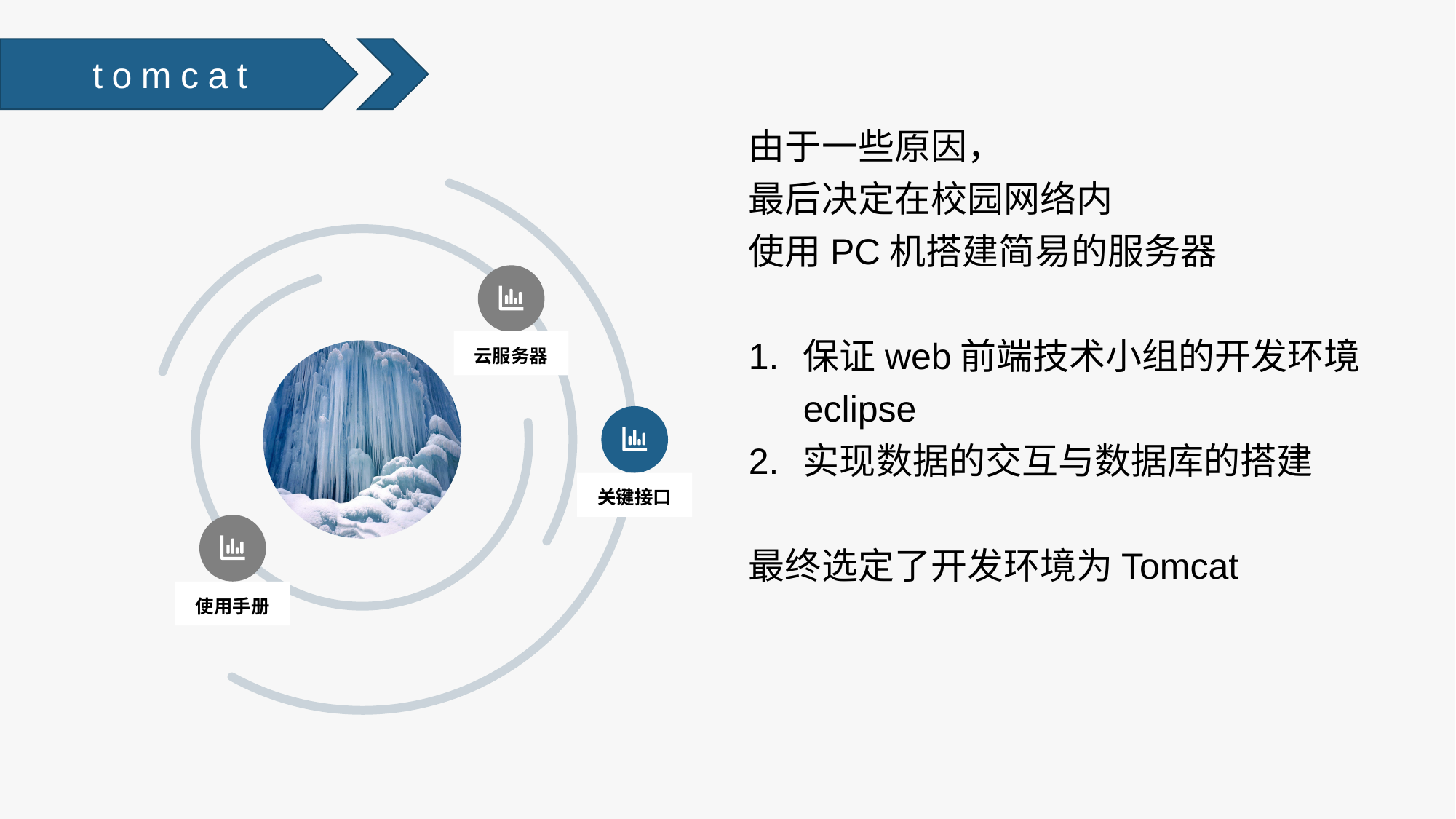

tomcat

由于一些原因，
最后决定在校园网络内
使用PC机搭建简易的服务器

保证web前端技术小组的开发环境eclipse
实现数据的交互与数据库的搭建

最终选定了开发环境为Tomcat

云服务器

关键接口

使用手册